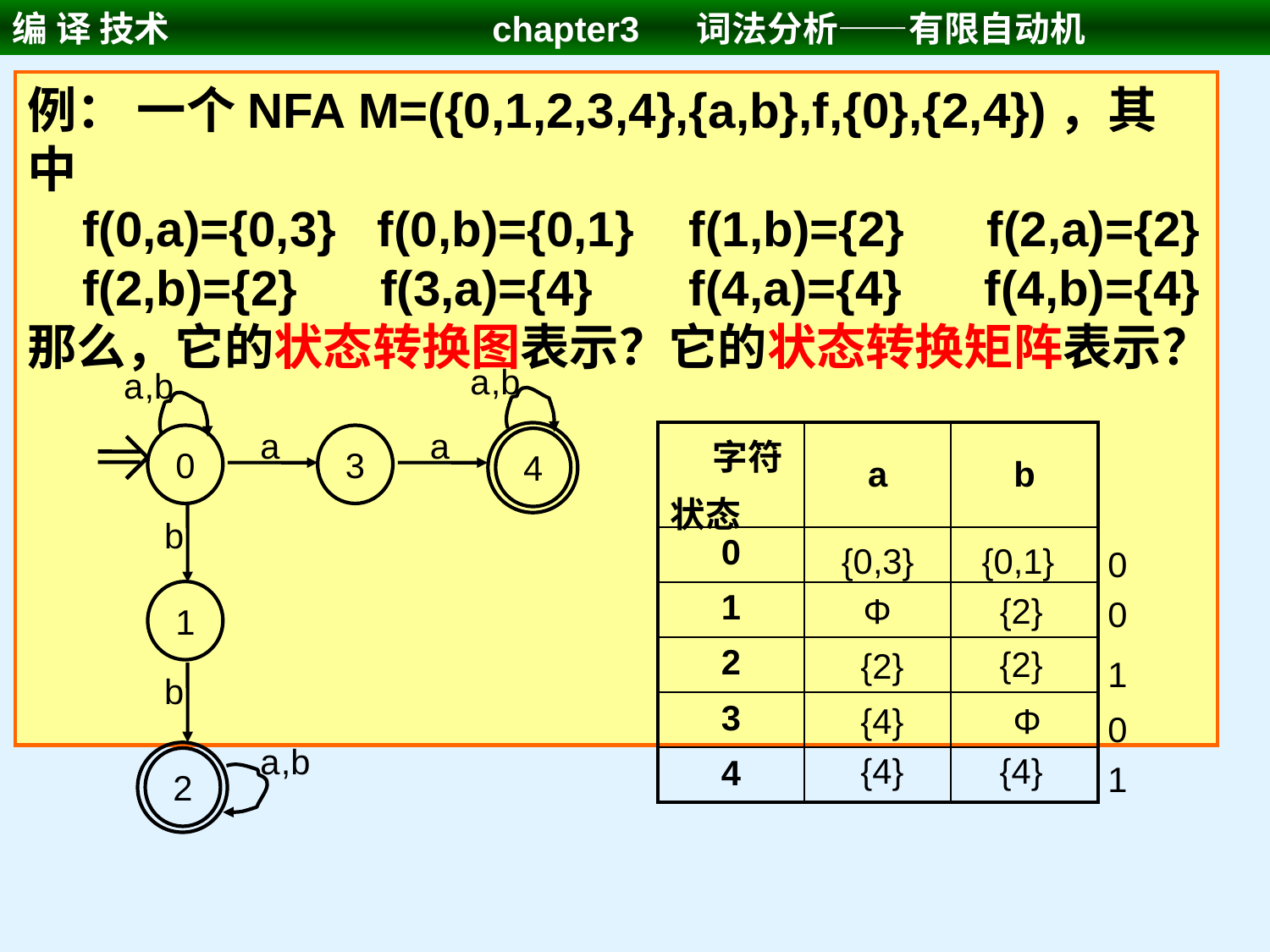

例： 一个NFA M=({0,1,2,3,4},{a,b},f,{0},{2,4})，其中
    f(0,a)={0,3}   f(0,b)={0,1}    f(1,b)={2}      f(2,a)={2}
    f(2,b)={2}      f(3,a)={4}       f(4,a)={4}      f(4,b)={4}
那么，它的状态转换图表示？它的状态转换矩阵表示？

a
,b
a
,b

a
a
| 字符 状态 | a | b |
| --- | --- | --- |
| 0 |  |  |
| 1 |  |  |
| 2 |  |  |
| 3 |  |  |
| 4 |  |  |

4
0
3

b
{0,3}
{0,1}
0
1
Φ
{2}
0
{2}
{2}
1
b

{4}
Φ
0
a
,b

2
{4}
{4}
1